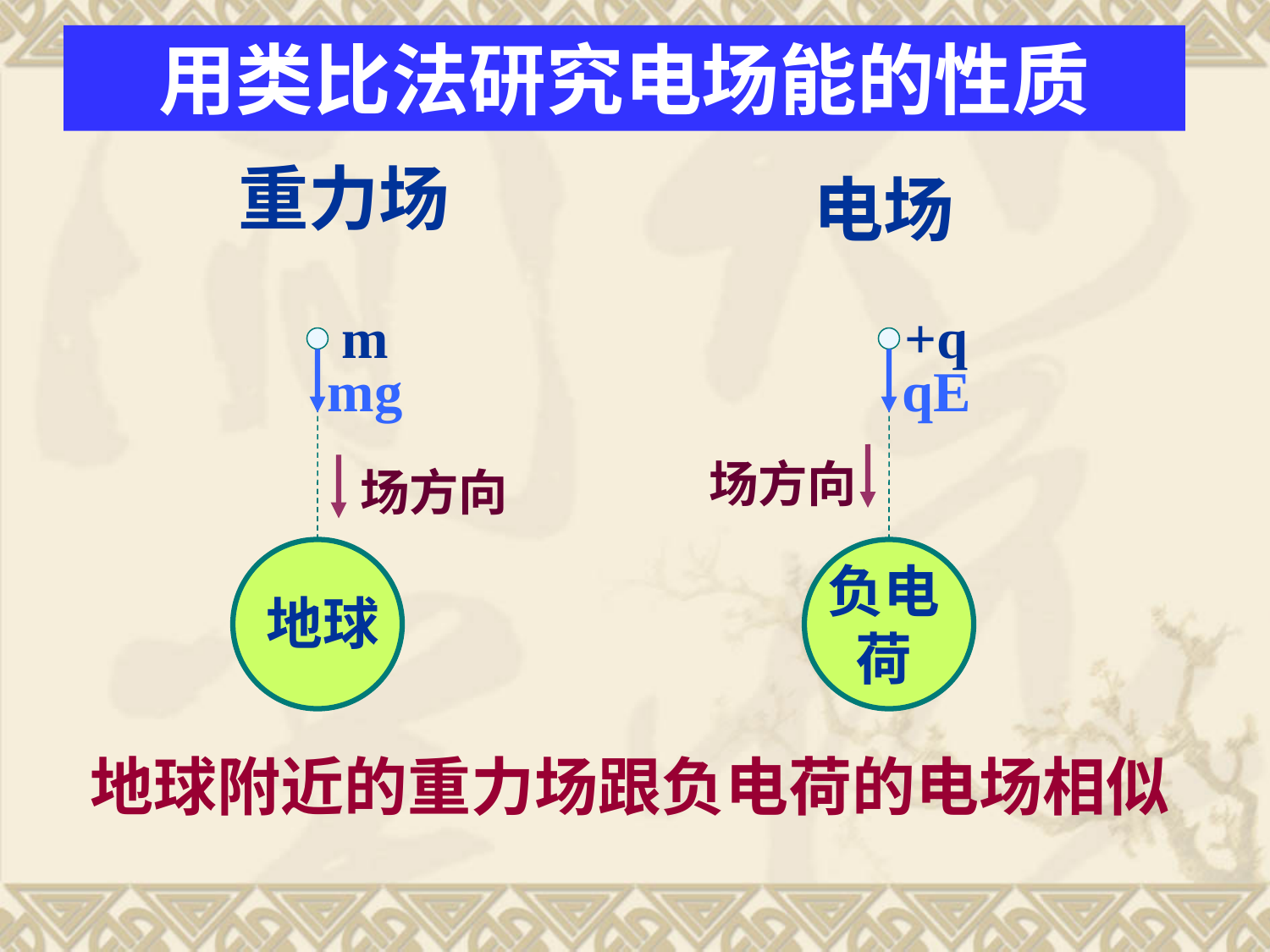

用类比法研究电场能的性质
重力场
电场
m

+q

地球
mg

负电荷
qE

场方向

场方向
地球附近的重力场跟负电荷的电场相似